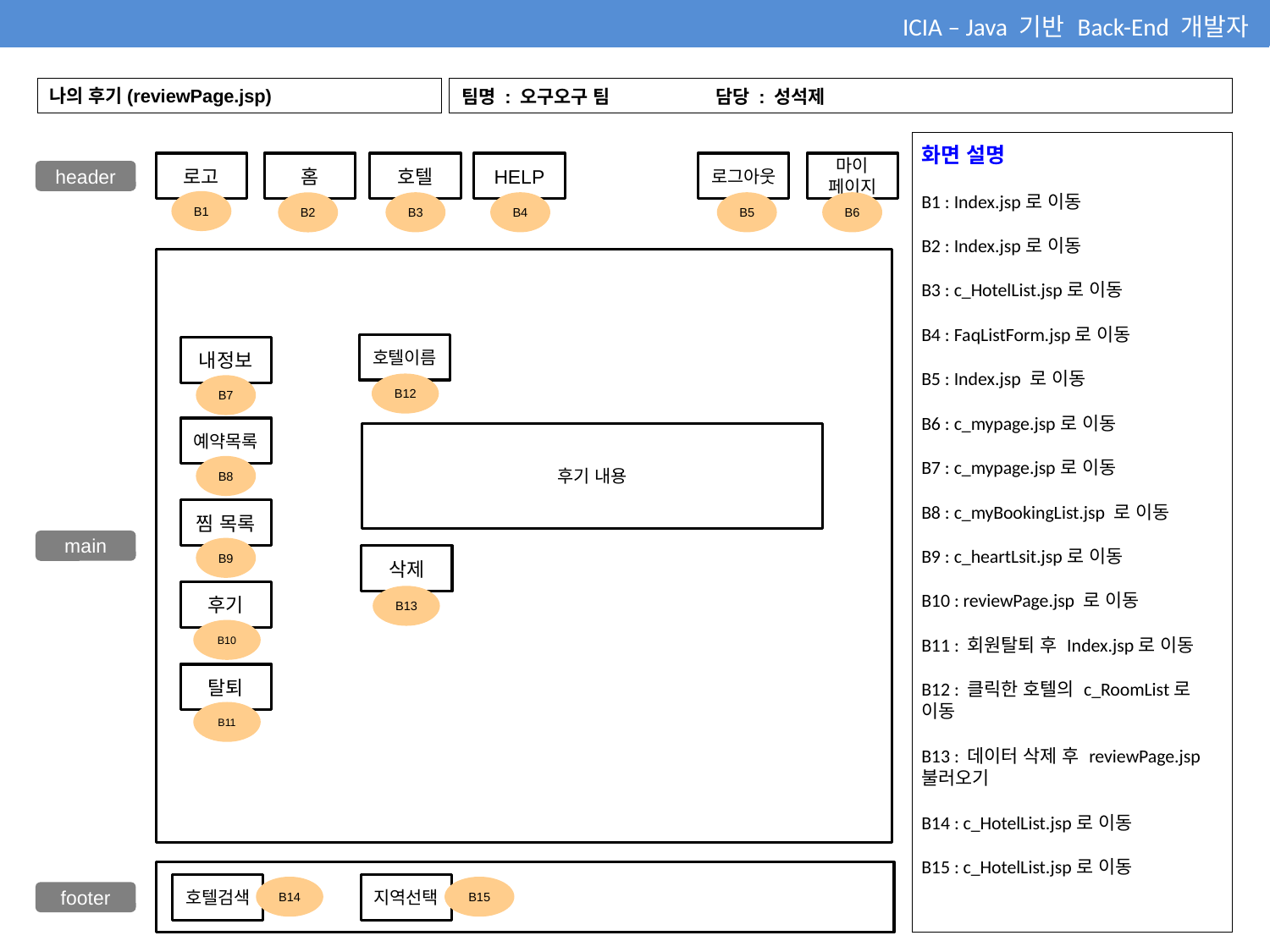

ICIA – Java 기반 Back-End 개발자
나의 후기(reviewPage.jsp)
팀명 : 오구오구 팀	담당 : 성석제
화면 설명

B1 : Index.jsp로 이동

B2 : Index.jsp로 이동

B3 : c_HotelList.jsp로 이동

B4 : FaqListForm.jsp로 이동

B5 : Index.jsp 로 이동

B6 : c_mypage.jsp로 이동

B7 : c_mypage.jsp로 이동

B8 : c_myBookingList.jsp 로 이동

B9 : c_heartLsit.jsp로 이동

B10 : reviewPage.jsp 로 이동

B11 : 회원탈퇴 후 Index.jsp로 이동

B12 : 클릭한 호텔의 c_RoomList로 이동

B13 : 데이터 삭제 후 reviewPage.jsp 불러오기

B14 : c_HotelList.jsp로 이동

B15 : c_HotelList.jsp로 이동

로고
홈
호텔
HELP
로그아웃
마이
페이지
header
B1
B3
B4
B5
B6
B2

호텔이름
내정보
B12
B7
예약목록
후기 내용
B8
찜 목록
main
B9
삭제
후기
B13
B10
탈퇴
B11

호텔검색
지역선택
B14
B15
footer